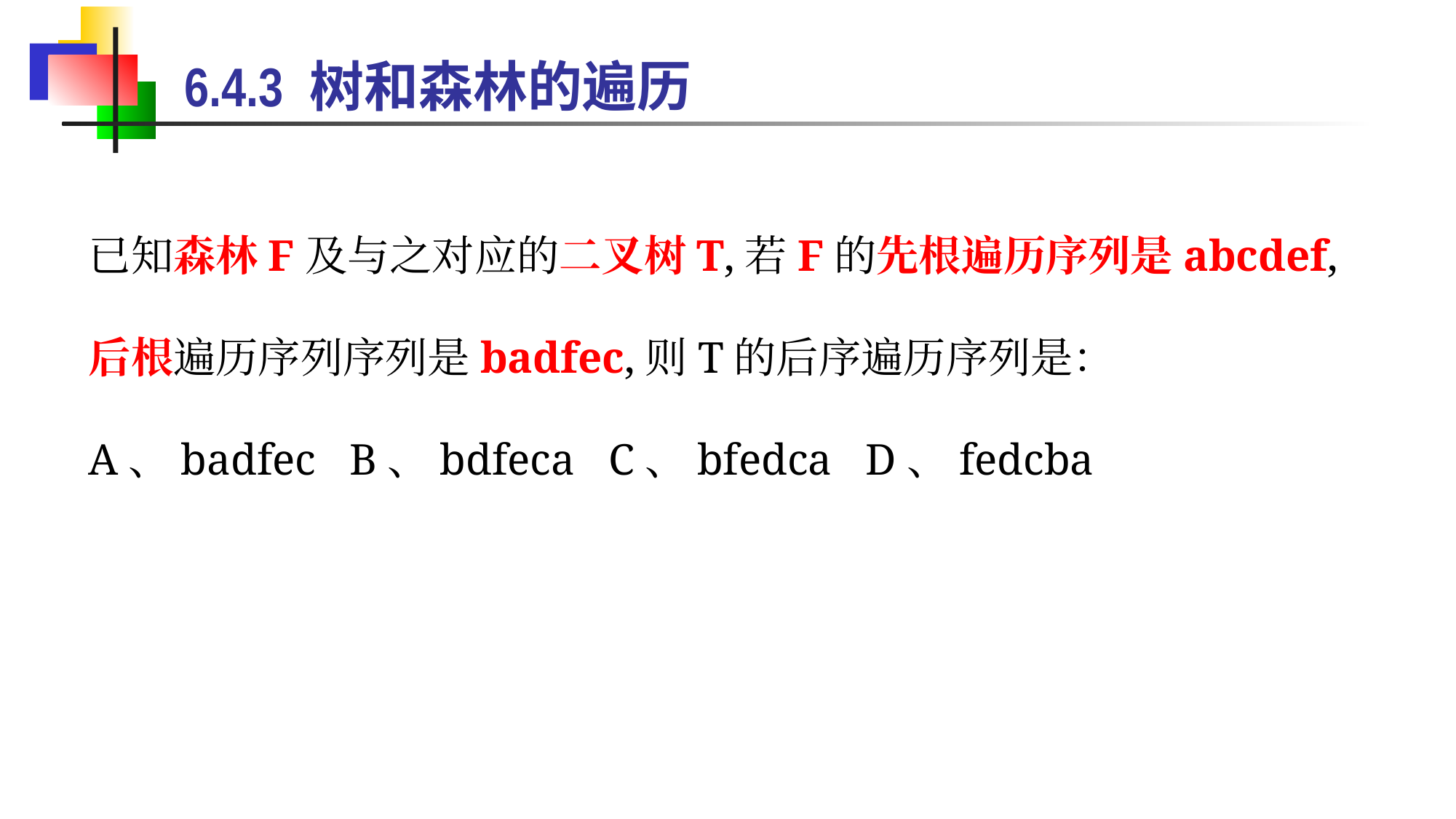

6.4.3 树和森林的遍历
已知森林F及与之对应的二叉树T,若F的先根遍历序列是abcdef,
后根遍历序列序列是badfec,则T的后序遍历序列是：
A、badfec   B、bdfeca   C、bfedca   D、fedcba